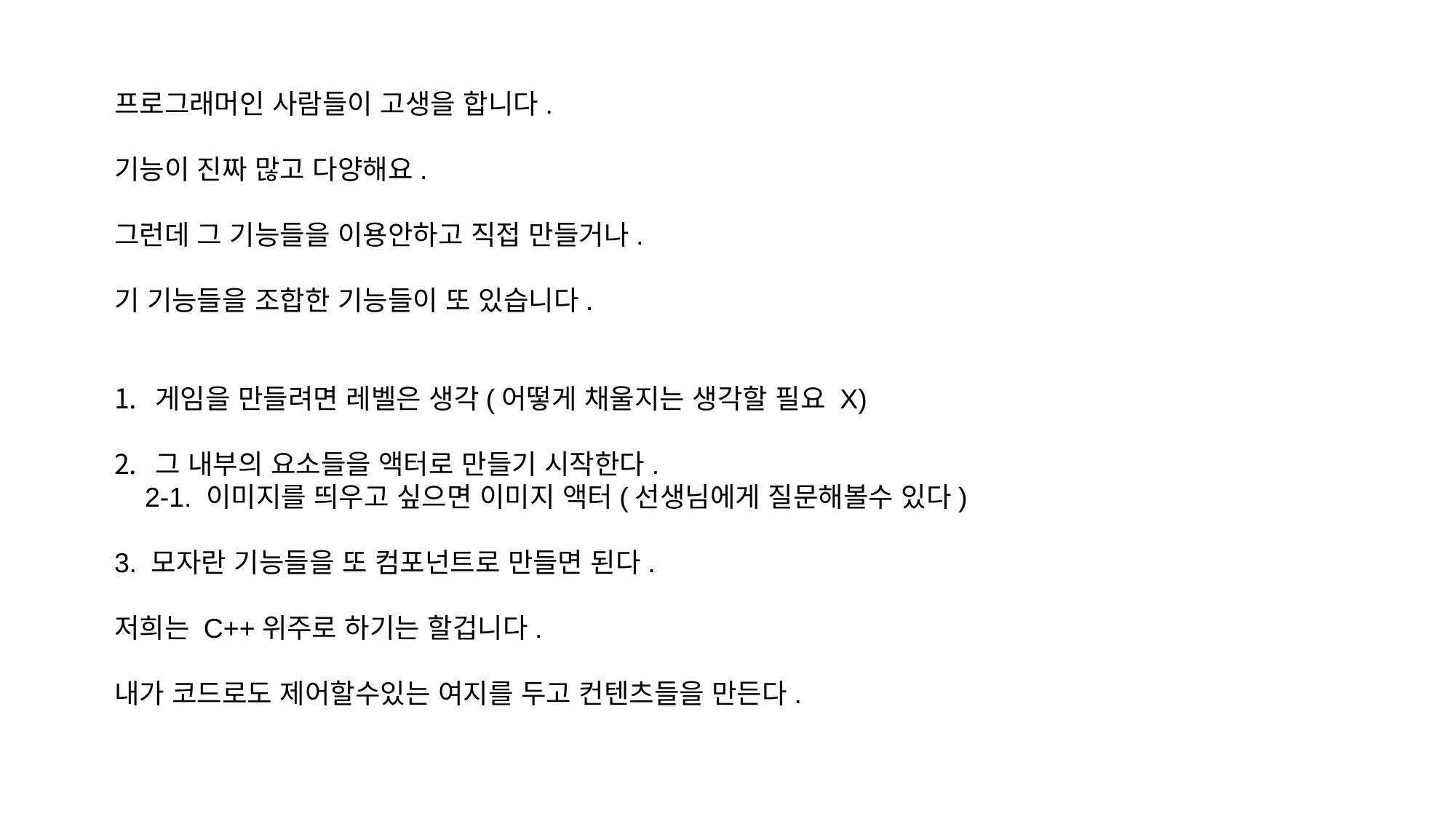

프로그래머인 사람들이 고생을 합니다.

기능이 진짜 많고 다양해요.

그런데 그 기능들을 이용안하고 직접 만들거나.

기 기능들을 조합한 기능들이 또 있습니다.

게임을 만들려면 레벨은 생각(어떻게 채울지는 생각할 필요 X)

그 내부의 요소들을 액터로 만들기 시작한다.
    2-1. 이미지를 띄우고 싶으면 이미지 액터(선생님에게 질문해볼수 있다)

3. 모자란 기능들을 또 컴포넌트로 만들면 된다.

저희는 C++위주로 하기는 할겁니다.

내가 코드로도 제어할수있는 여지를 두고 컨텐츠들을 만든다.